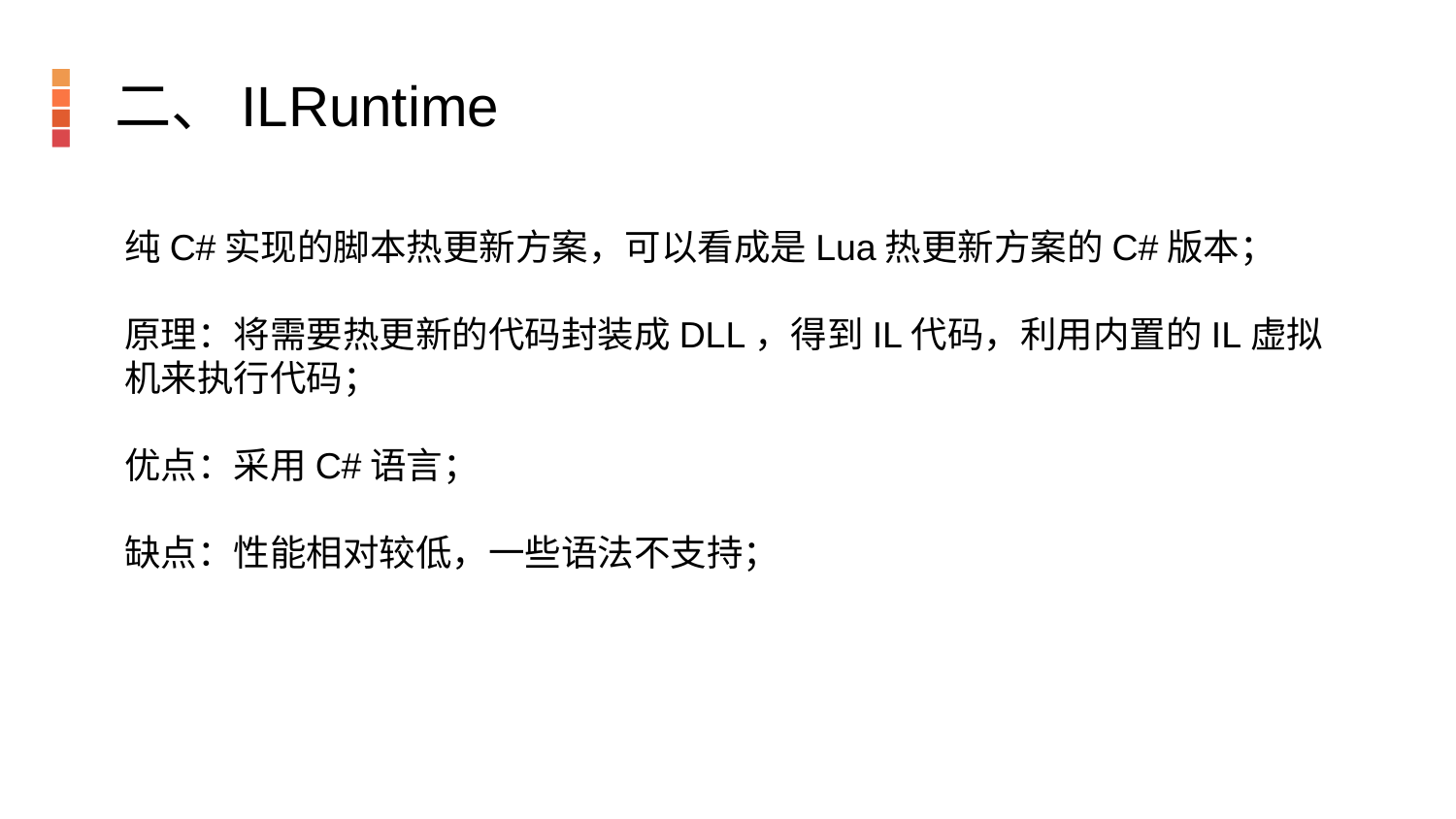

# 二、ILRuntime
纯C#实现的脚本热更新方案，可以看成是Lua热更新方案的C#版本；

原理：将需要热更新的代码封装成DLL，得到IL代码，利用内置的IL虚拟机来执行代码；

优点：采用C#语言；

缺点：性能相对较低，一些语法不支持；